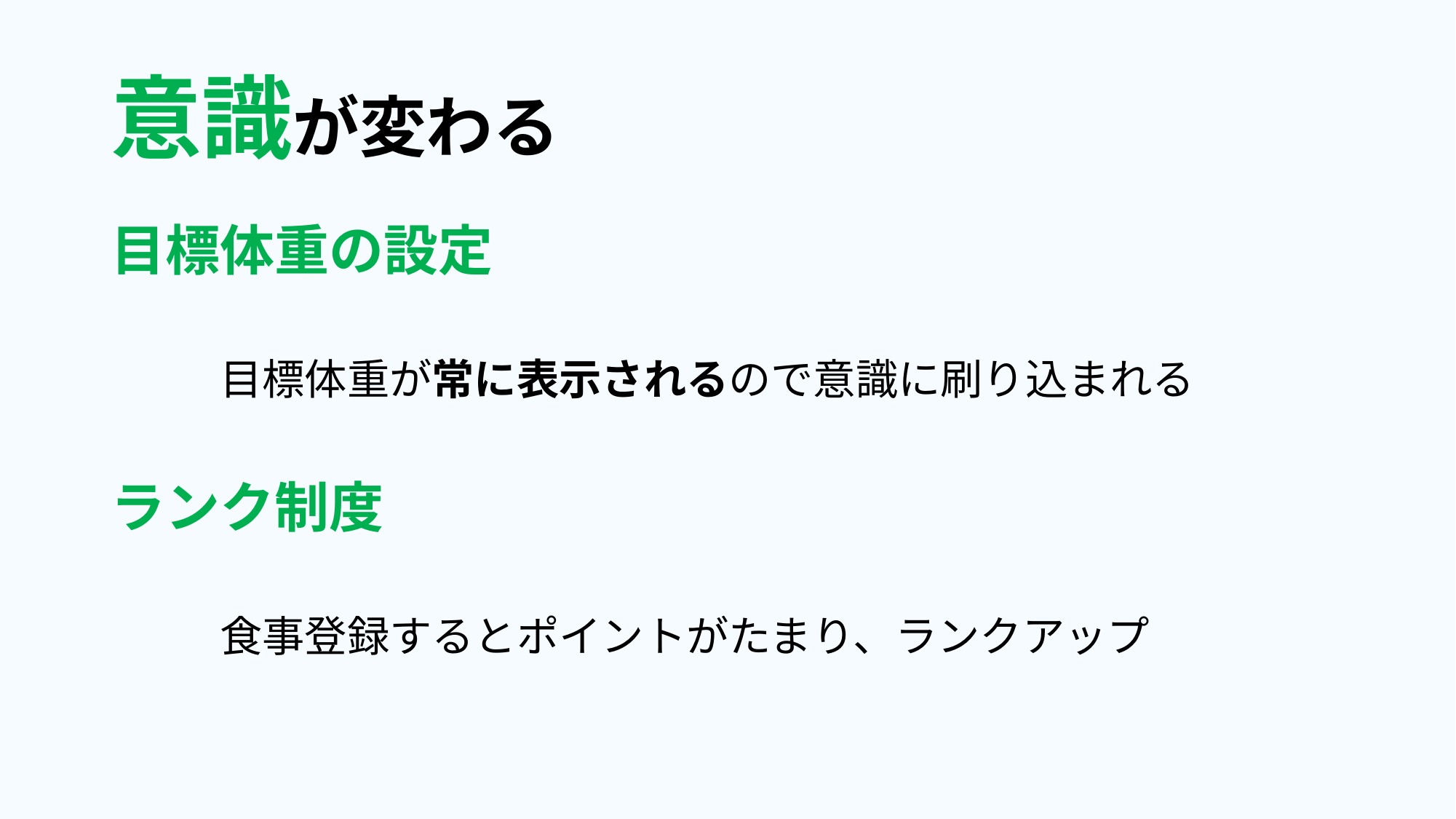

# 意識が変わる
目標体重の設定

	目標体重が常に表示されるので意識に刷り込まれる

ランク制度

	食事登録するとポイントがたまり、ランクアップ